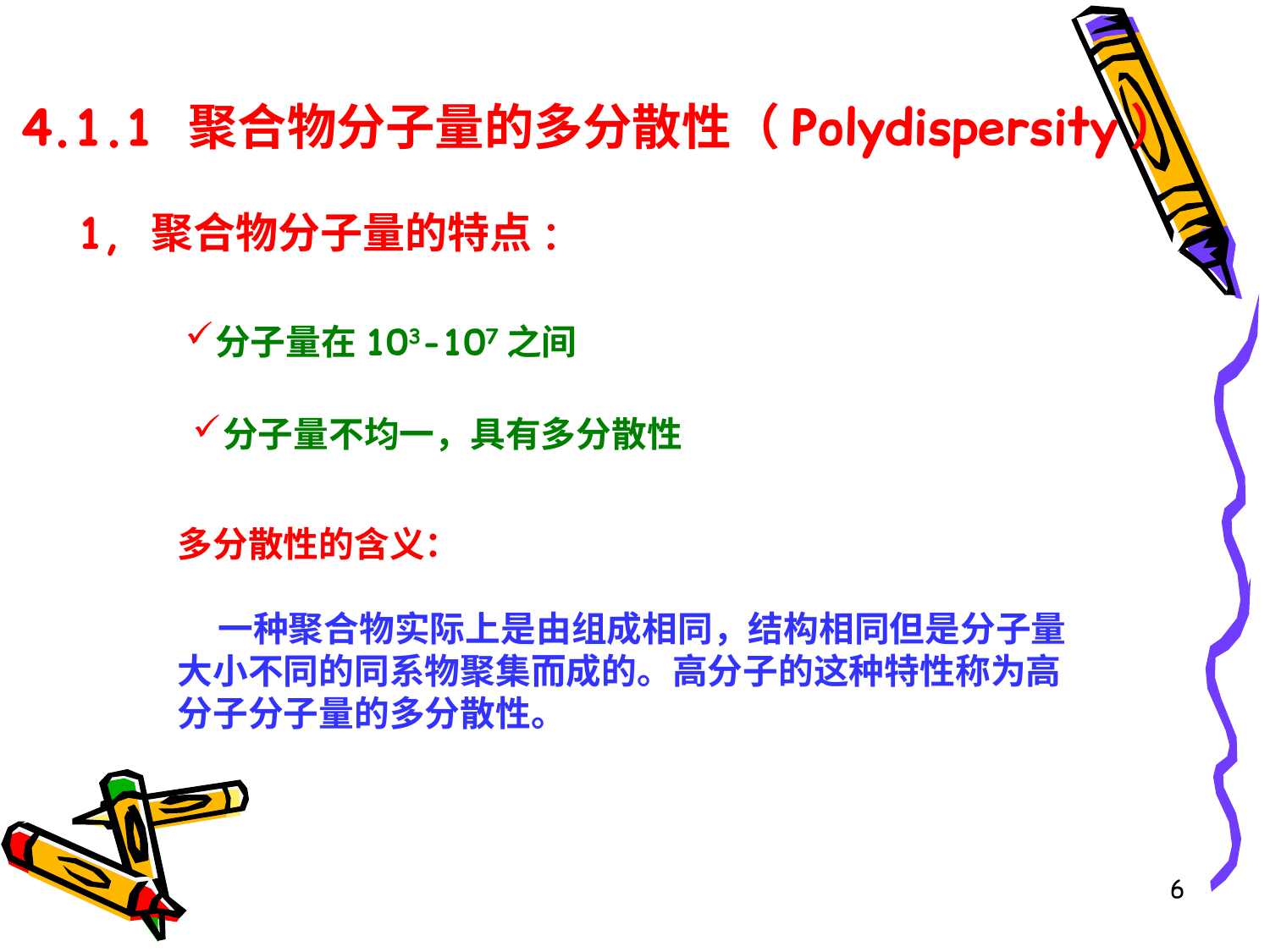

4.1.1 聚合物分子量的多分散性（Polydispersity）
1, 聚合物分子量的特点:
分子量在103-107之间
分子量不均一，具有多分散性
多分散性的含义：

    一种聚合物实际上是由组成相同，结构相同但是分子量大小不同的同系物聚集而成的。高分子的这种特性称为高分子分子量的多分散性。
6